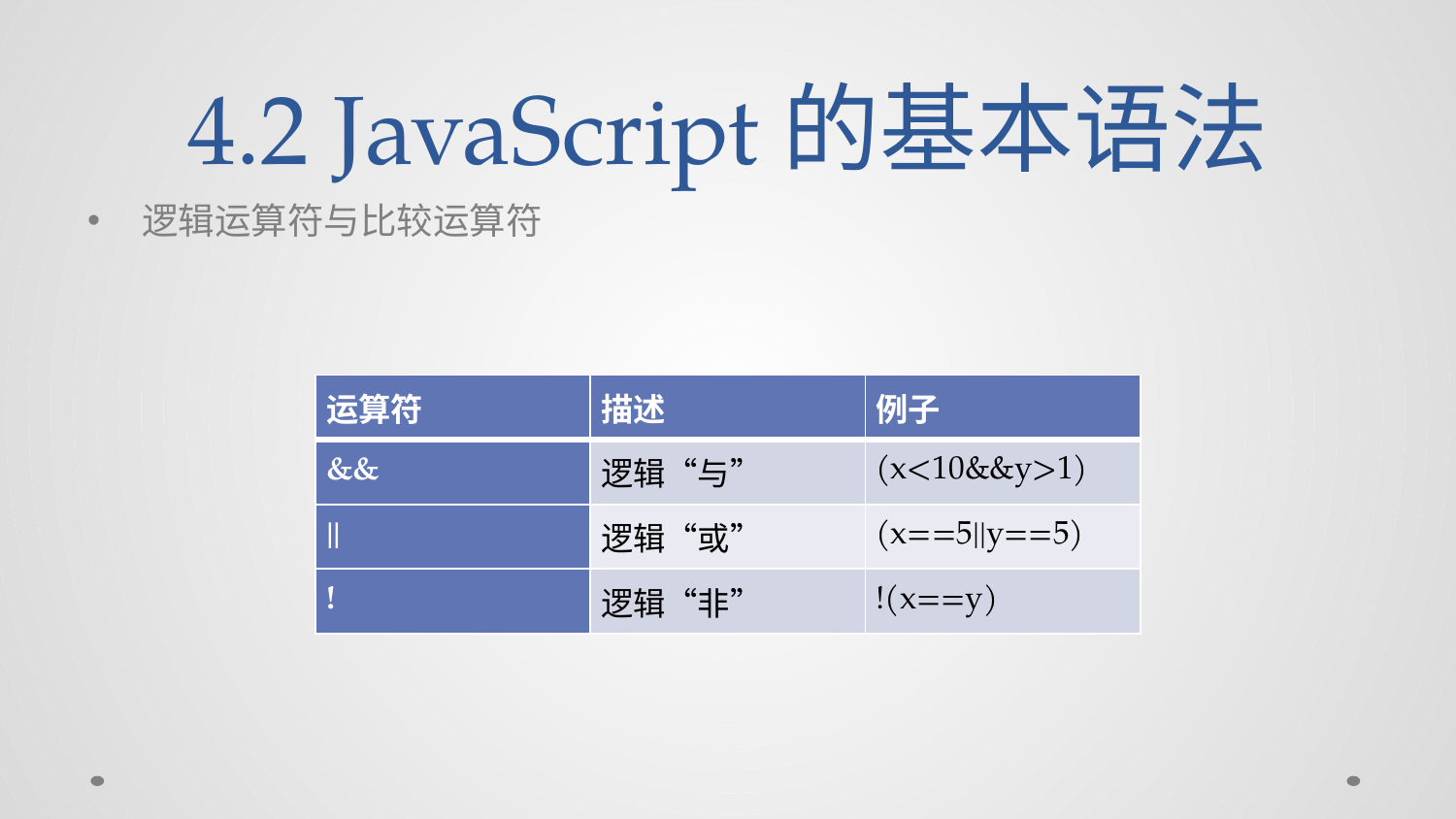

# 4.2 JavaScript的基本语法
逻辑运算符与比较运算符
| 运算符 | 描述 | 例子 |
| --- | --- | --- |
| && | 逻辑“与” | (x<10&&y>1) |
| || | 逻辑“或” | (x==5||y==5) |
| ! | 逻辑“非” | !(x==y) |